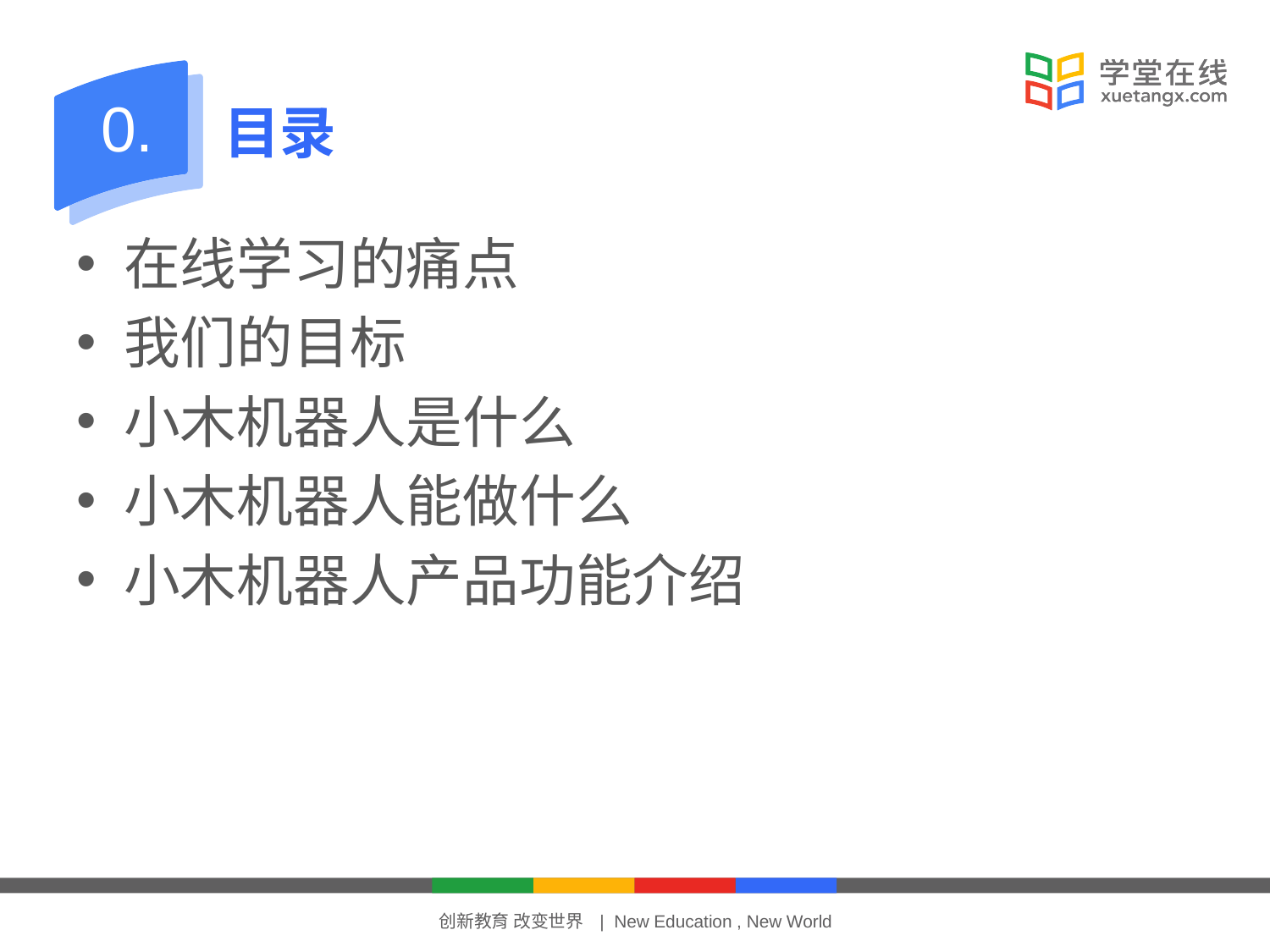

0.
目录
在线学习的痛点
我们的目标
小木机器人是什么
小木机器人能做什么
小木机器人产品功能介绍